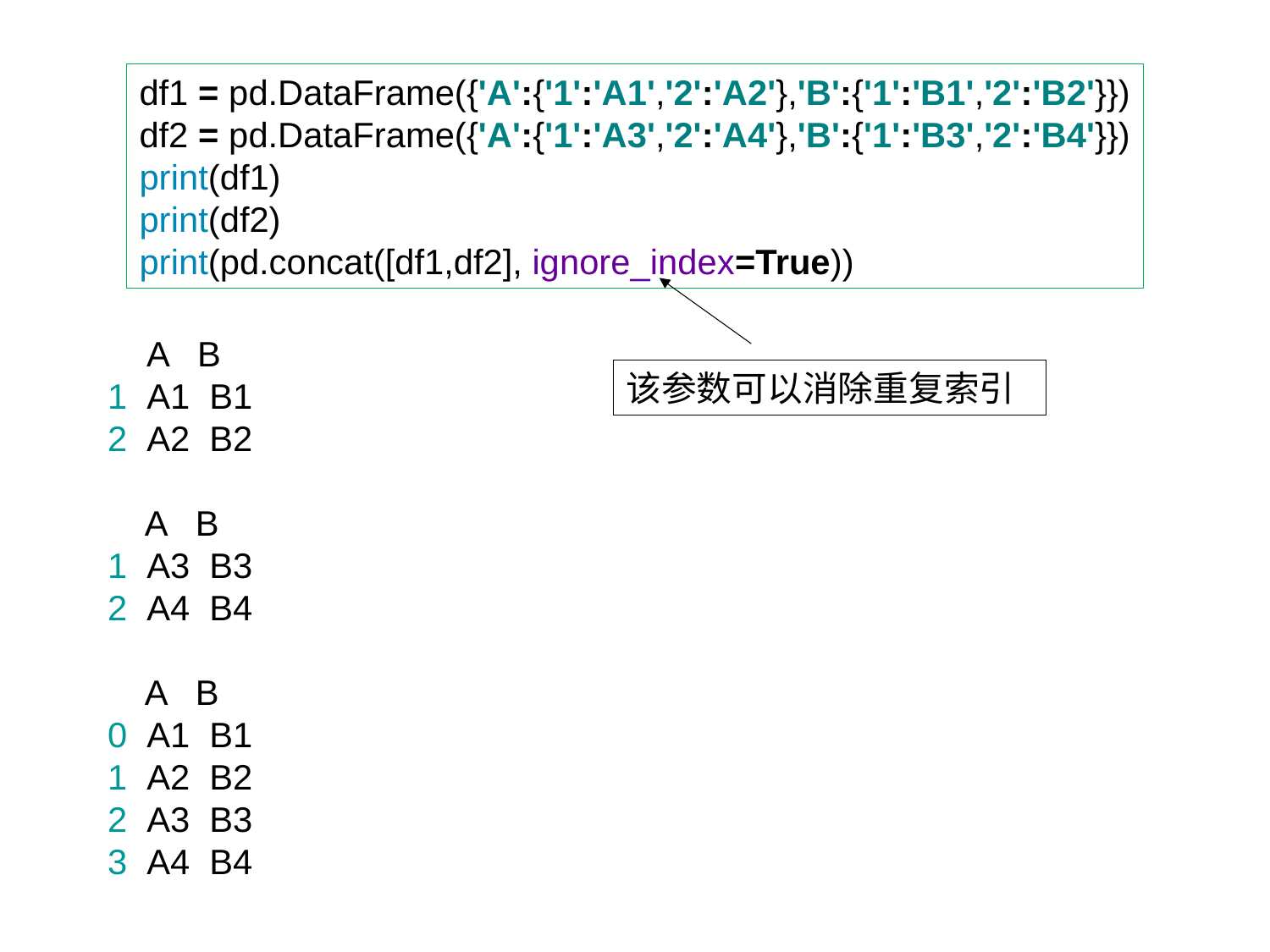

#
df1 = pd.DataFrame({'A':{'1':'A1','2':'A2'},'B':{'1':'B1','2':'B2'}})
df2 = pd.DataFrame({'A':{'1':'A3','2':'A4'},'B':{'1':'B3','2':'B4'}})
print(df1)
print(df2)
print(pd.concat([df1,df2], ignore_index=True))
    A   B
1  A1  B1
2  A2  B2
    A   B
1  A3  B3
2  A4  B4
    A   B
0  A1  B1
1  A2  B2
2  A3  B3
3  A4  B4
该参数可以消除重复索引
72